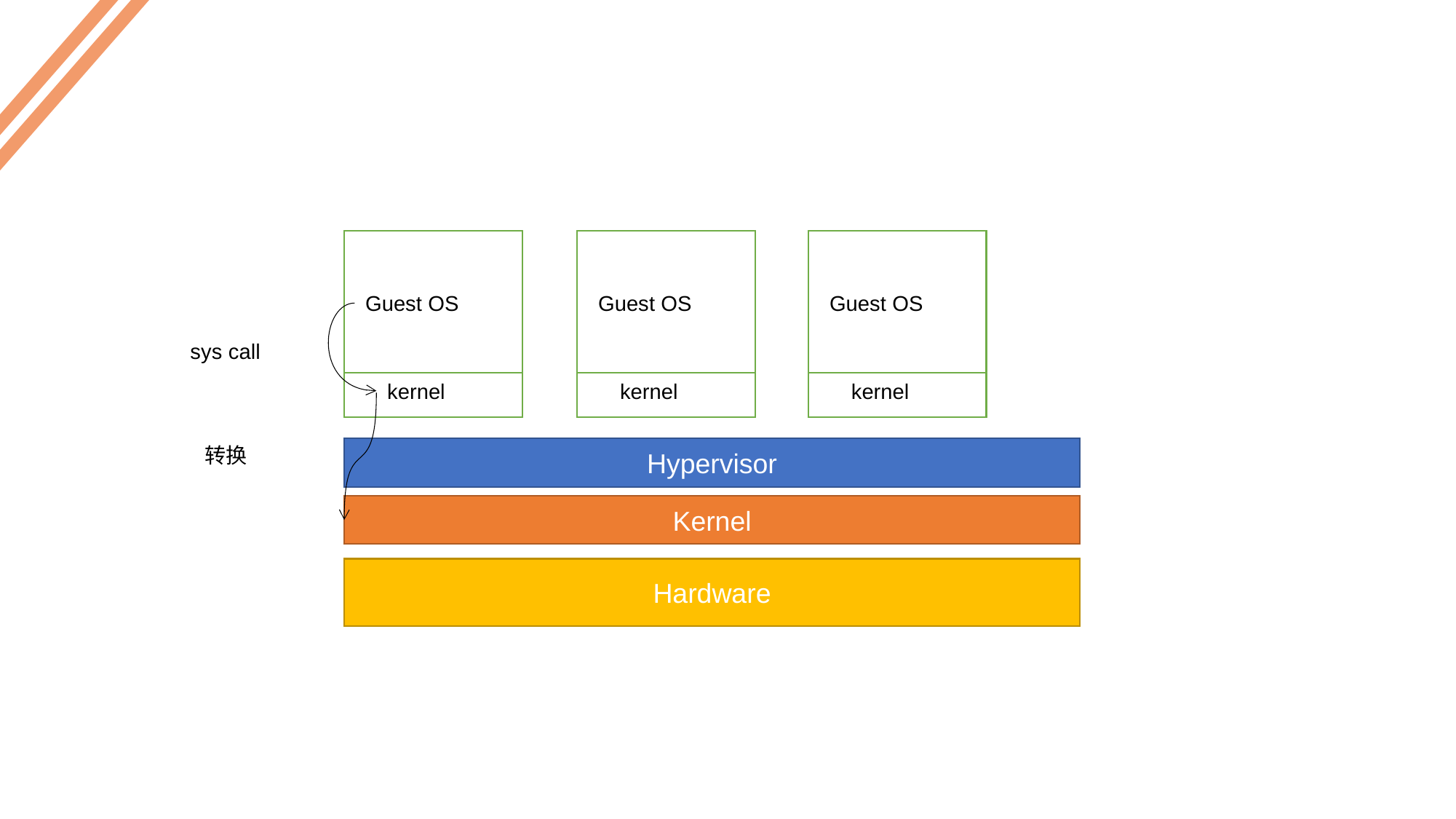

Guest OS
kernel

Guest OS
kernel

Guest OS
kernel
sys call
转换
Hypervisor
Kernel
Hardware